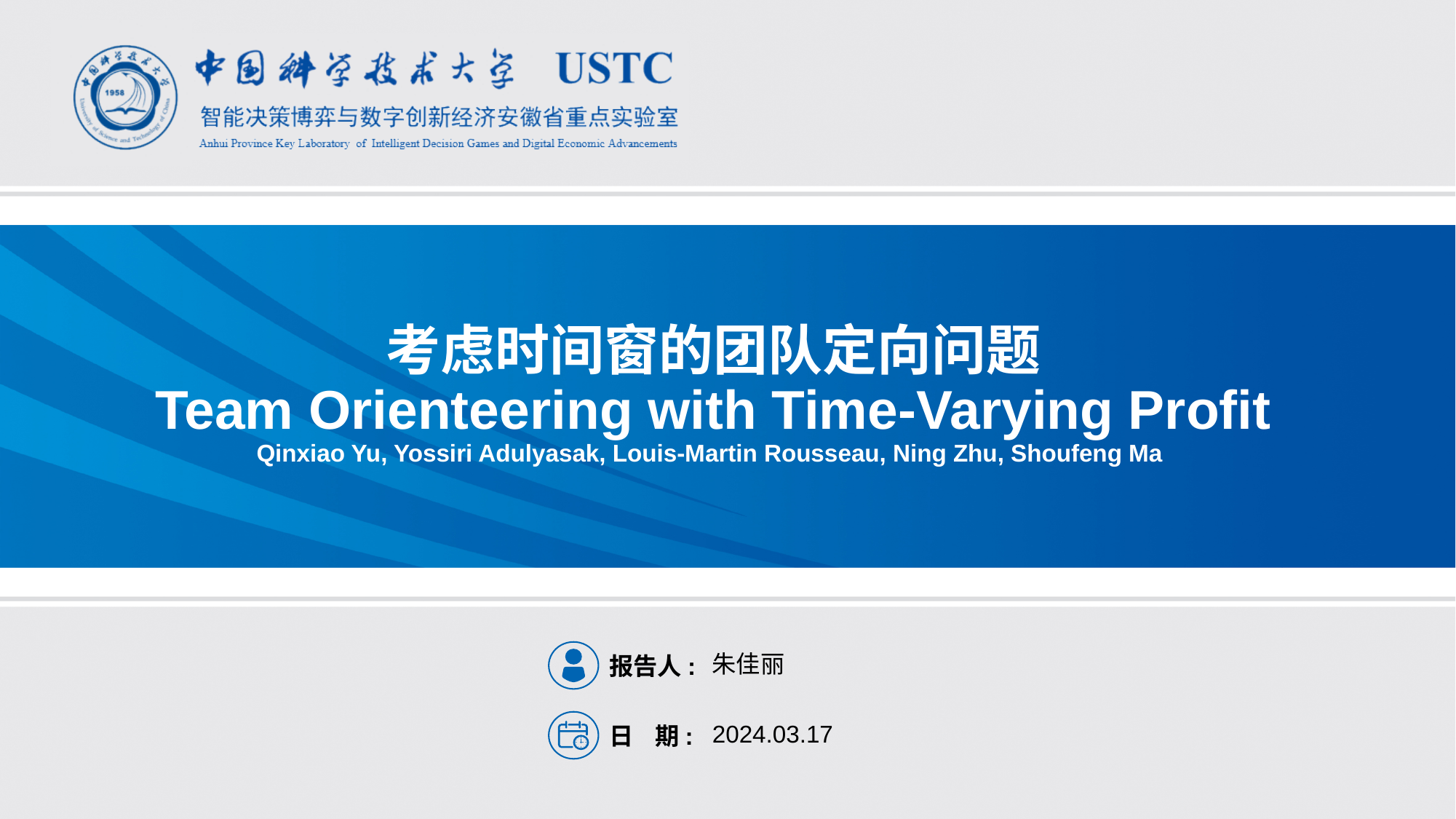

# 考虑时间窗的团队定向问题 Team Orienteering with Time-Varying Profit Qinxiao Yu, Yossiri Adulyasak, Louis-Martin Rousseau, Ning Zhu, Shoufeng Ma
朱佳丽
2024.03.17